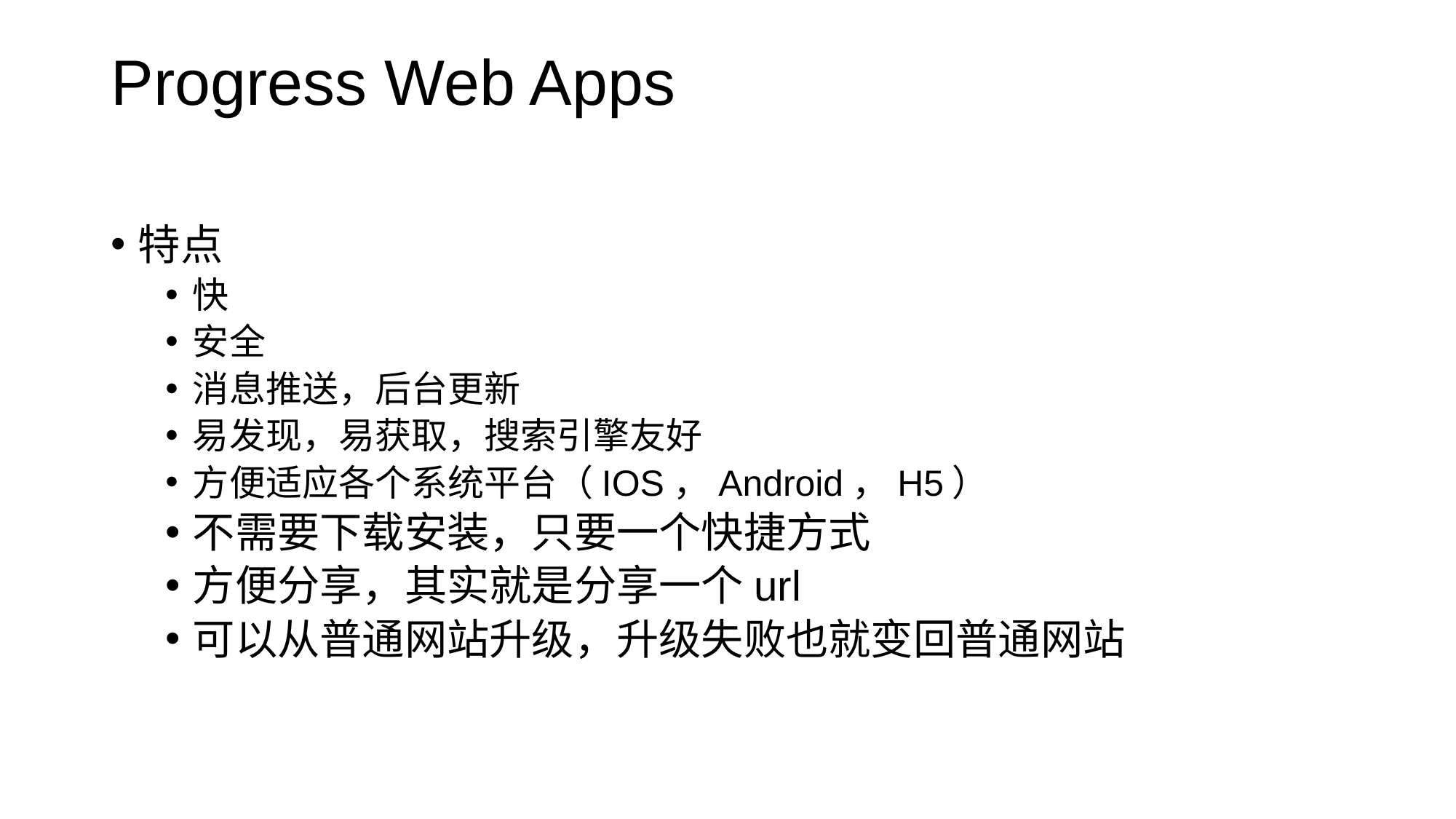

# Progress Web Apps
特点
快
安全
消息推送，后台更新
易发现，易获取，搜索引擎友好
方便适应各个系统平台（IOS，Android，H5）
不需要下载安装，只要一个快捷方式
方便分享，其实就是分享一个url
可以从普通网站升级，升级失败也就变回普通网站